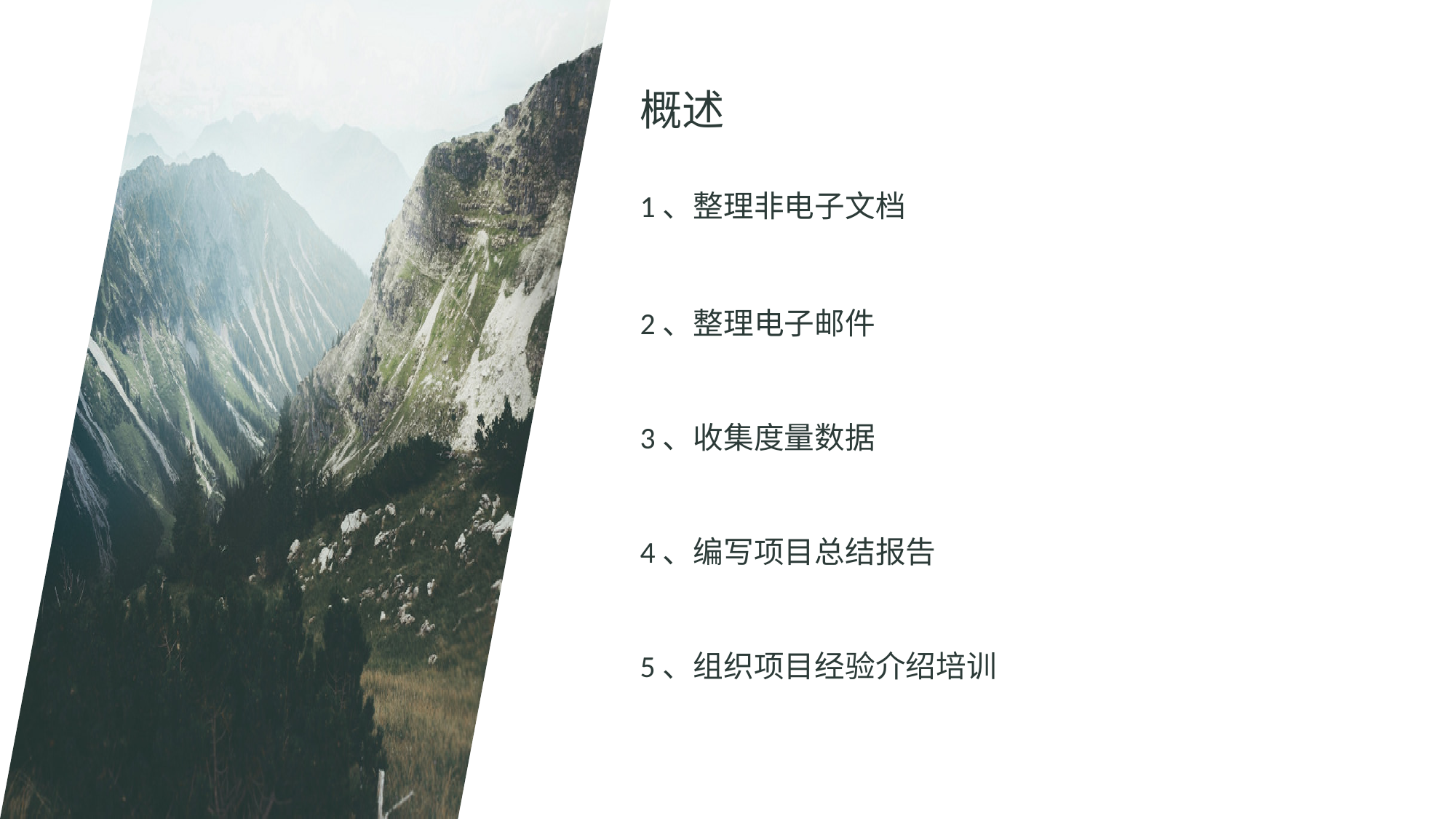

概述
1、整理非电子文档

2、整理电子邮件

3、收集度量数据

4、编写项目总结报告

5、组织项目经验介绍培训